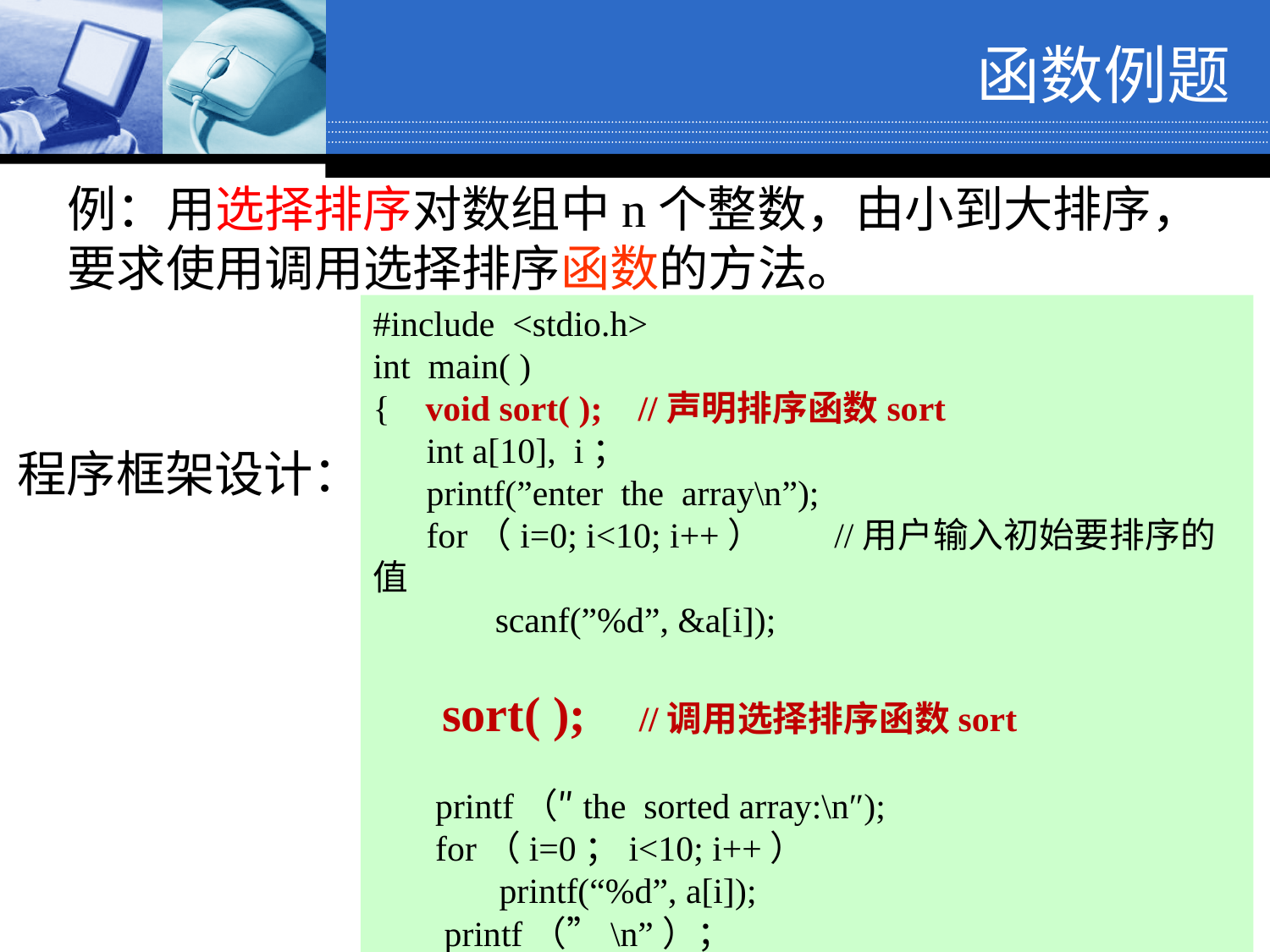

函数例题
例：用选择排序对数组中n个整数，由小到大排序，要求使用调用选择排序函数的方法。
#include  <stdio.h>
int  main( )
{    void sort( );    //声明排序函数sort
      int a[10],  i；
      printf(”enter  the  array\n”);
      for（i=0; i<10; i++）        //用户输入初始要排序的值
　          scanf(”%d”, &a[i]);

       sort( );     //调用选择排序函数sort

       printf（″the  sorted array:\n″);
       for（i=0；i<10; i++）
　　      printf(“%d”, a[i]);
        printf（”\n”）；
      return 0;     }
程序框架设计：